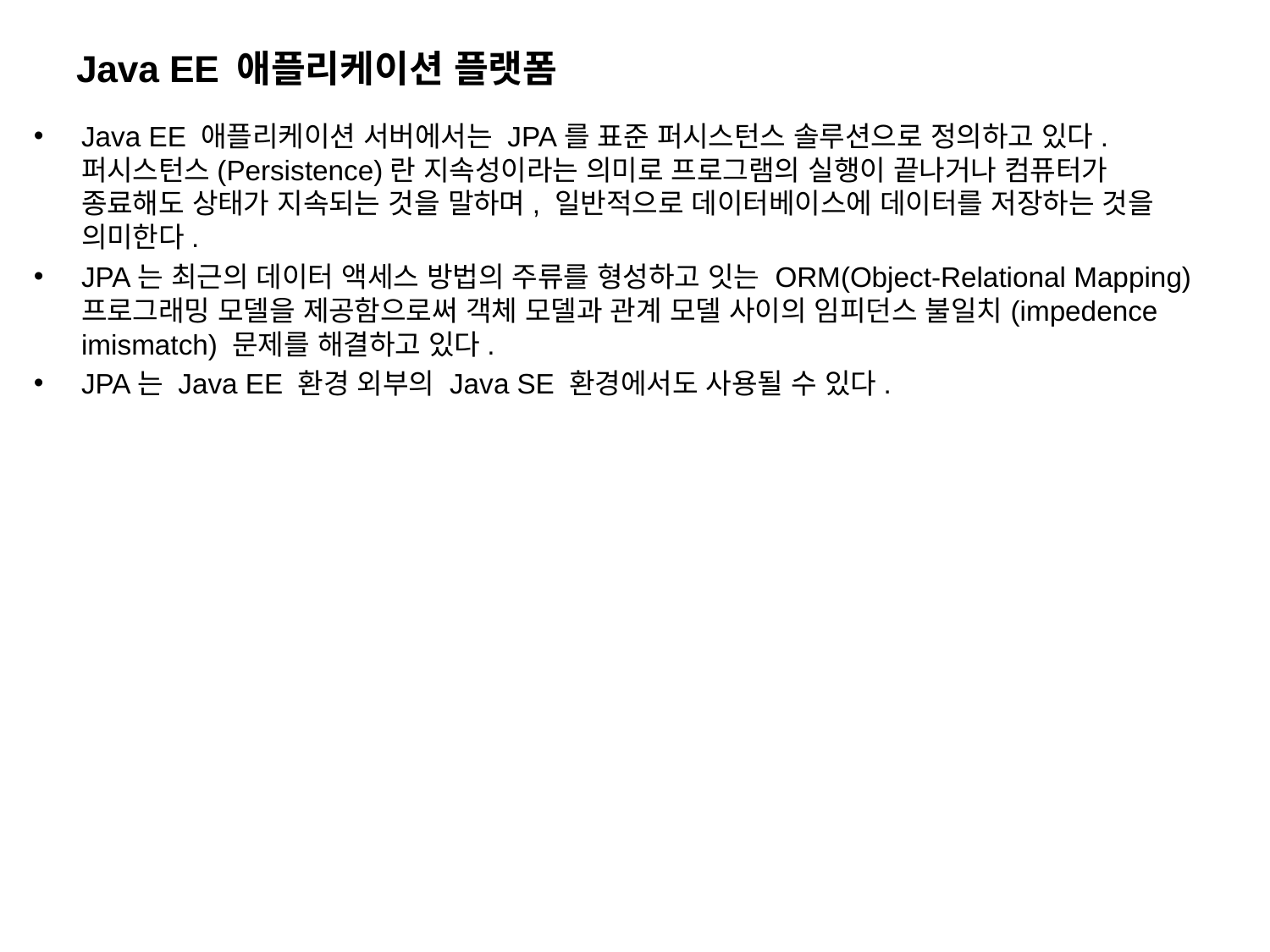

# Java EE 애플리케이션 플랫폼
Java EE 애플리케이션 서버에서는 JPA를 표준 퍼시스턴스 솔루션으로 정의하고 있다. 퍼시스턴스(Persistence)란 지속성이라는 의미로 프로그램의 실행이 끝나거나 컴퓨터가 종료해도 상태가 지속되는 것을 말하며, 일반적으로 데이터베이스에 데이터를 저장하는 것을 의미한다.
JPA는 최근의 데이터 액세스 방법의 주류를 형성하고 잇는 ORM(Object-Relational Mapping) 프로그래밍 모델을 제공함으로써 객체 모델과 관계 모델 사이의 임피던스 불일치(impedence imismatch) 문제를 해결하고 있다.
JPA는 Java EE 환경 외부의 Java SE 환경에서도 사용될 수 있다.